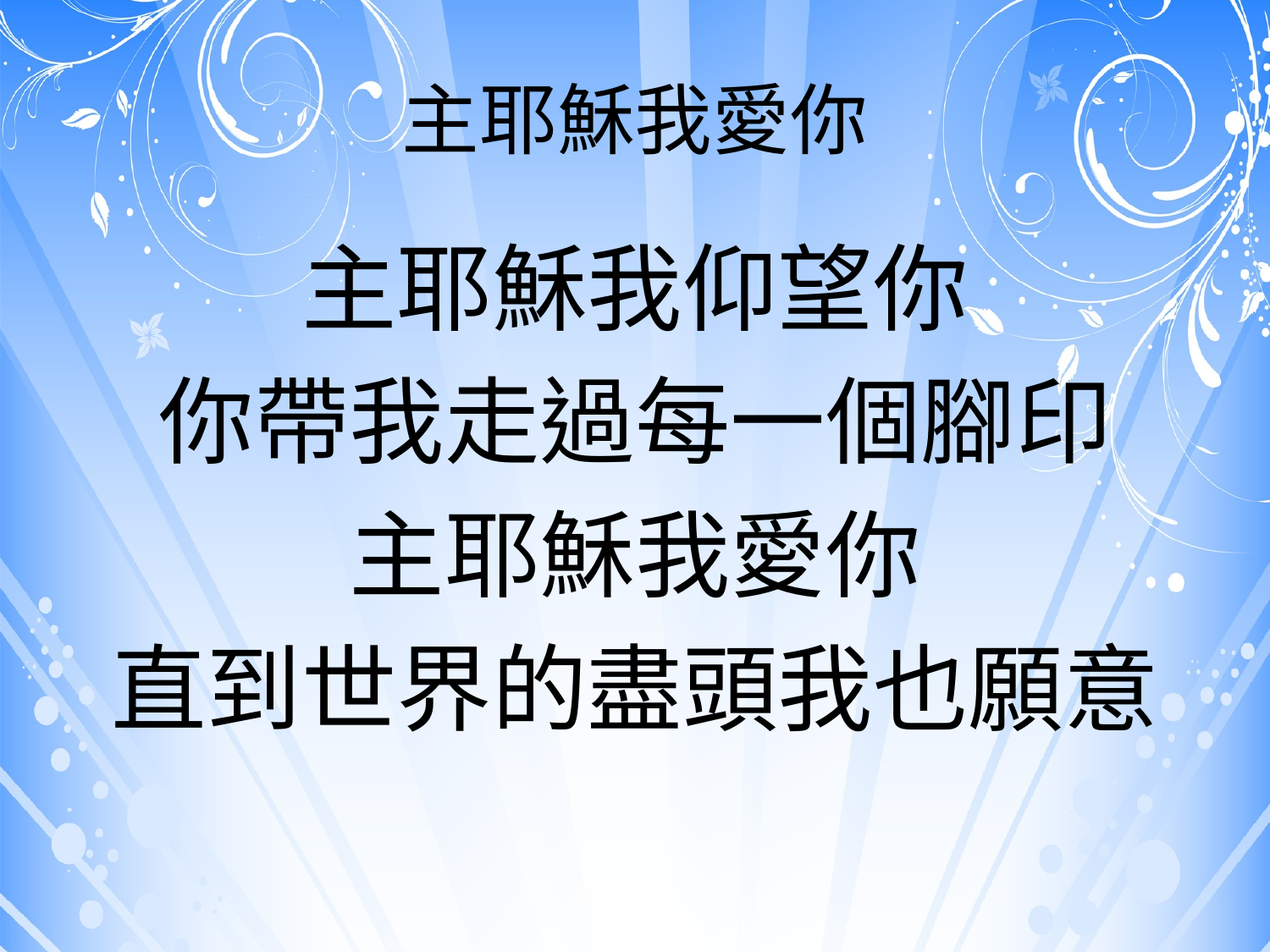

# 主耶穌我愛你
主耶穌我仰望你
你帶我走過每一個腳印
主耶穌我愛你
直到世界的盡頭我也願意